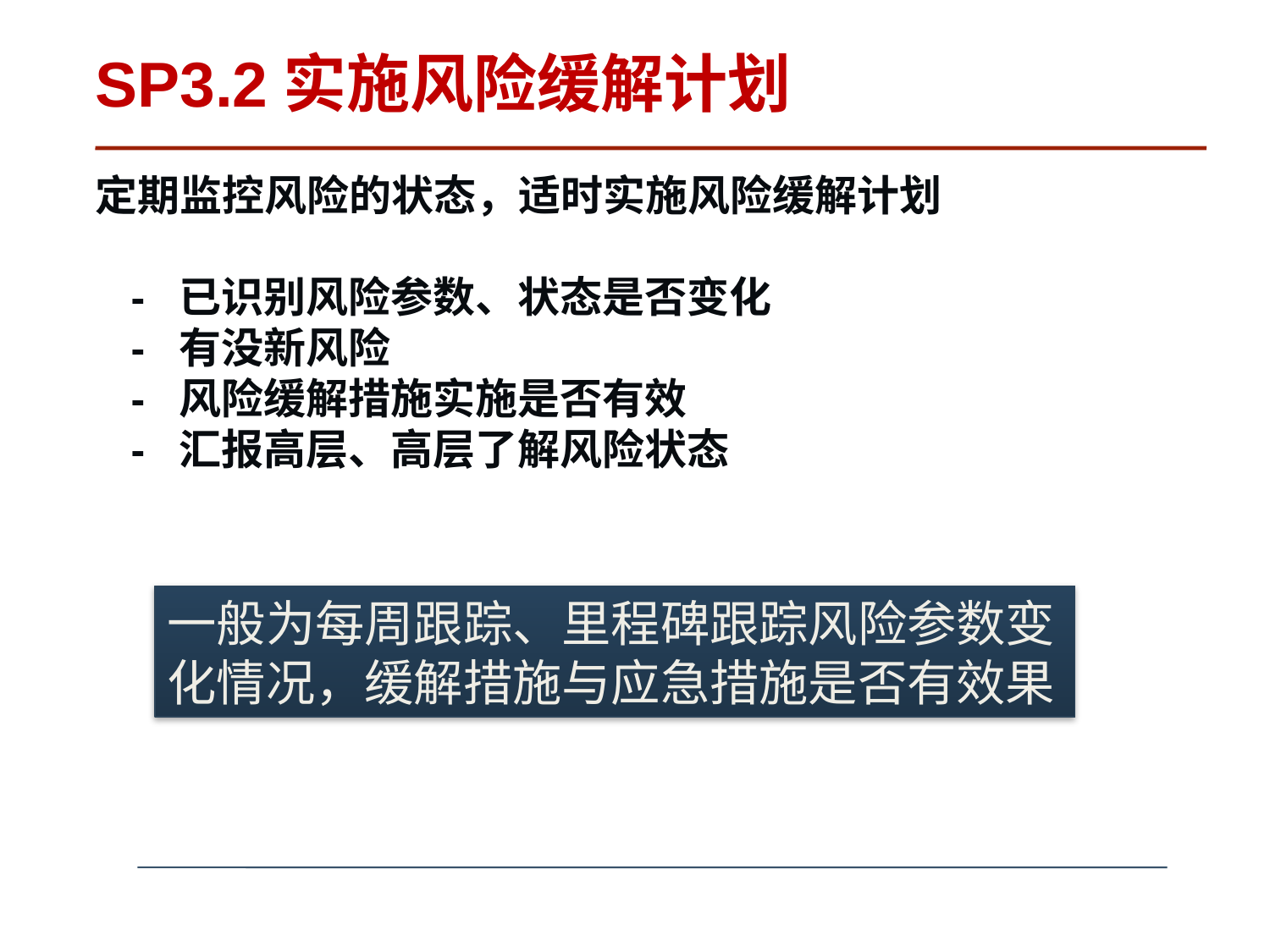

# SP3.2实施风险缓解计划
定期监控风险的状态，适时实施风险缓解计划

   -  已识别风险参数、状态是否变化
   -  有没新风险
   -  风险缓解措施实施是否有效
   -  汇报高层、高层了解风险状态
一般为每周跟踪、里程碑跟踪风险参数变化情况，缓解措施与应急措施是否有效果